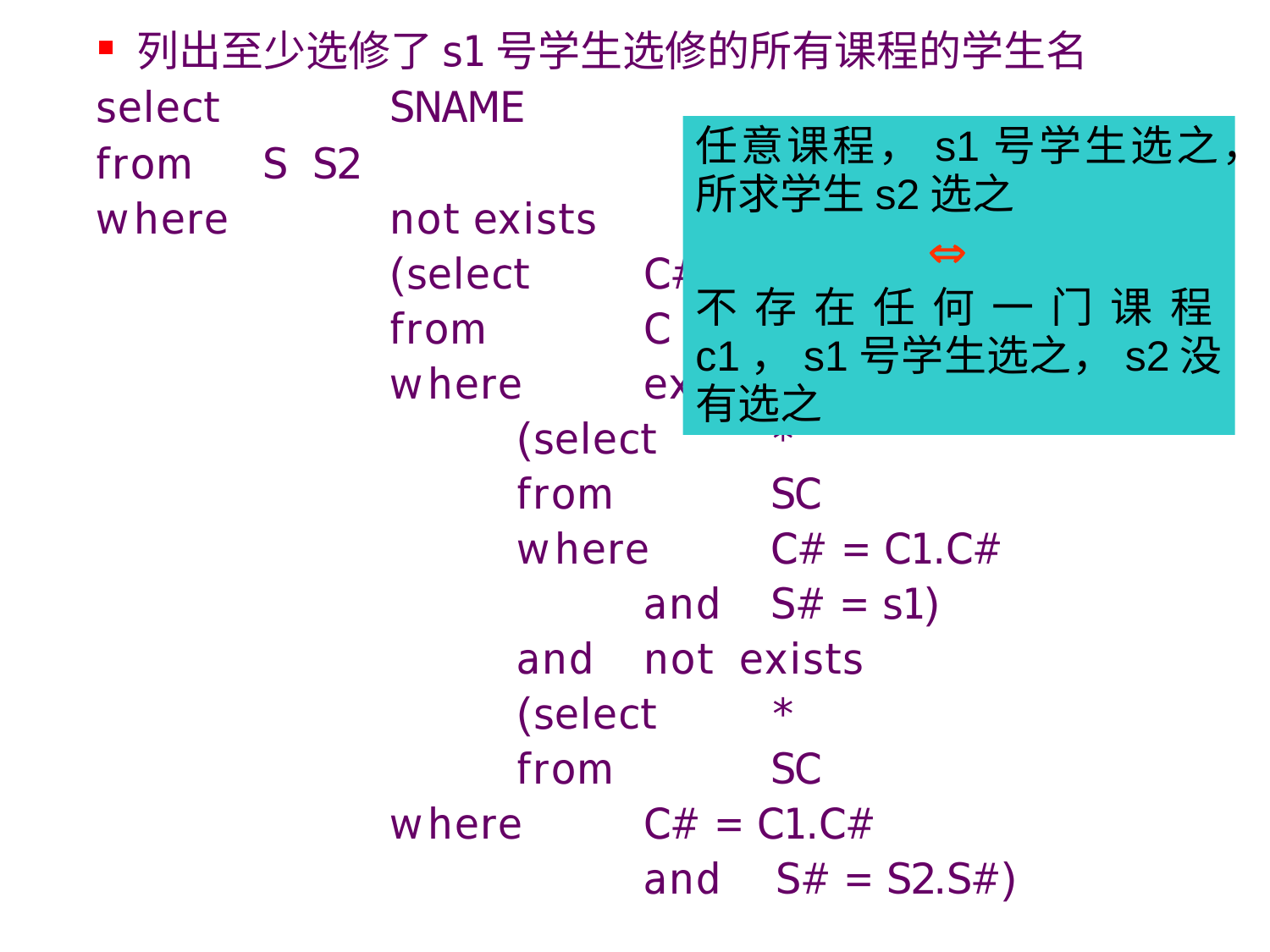

列出至少选修了s1号学生选修的所有课程的学生名
select    	SNAME
from     	S  S2
where   	not exists
			(select	C#
			from      	C  C1
			where     	exists
				(select   	*
				from      	SC
  			   	where	C# = C1.C#
			        		and	S# = s1)
				and  	not  exists
				(select   	*
				from      	SC
   			where     	C# = C1.C#
					and    S# = S2.S#)
任意课程，s1号学生选之，所求学生s2选之
⇔
不存在任何一门课程c1，s1号学生选之，s2没有选之